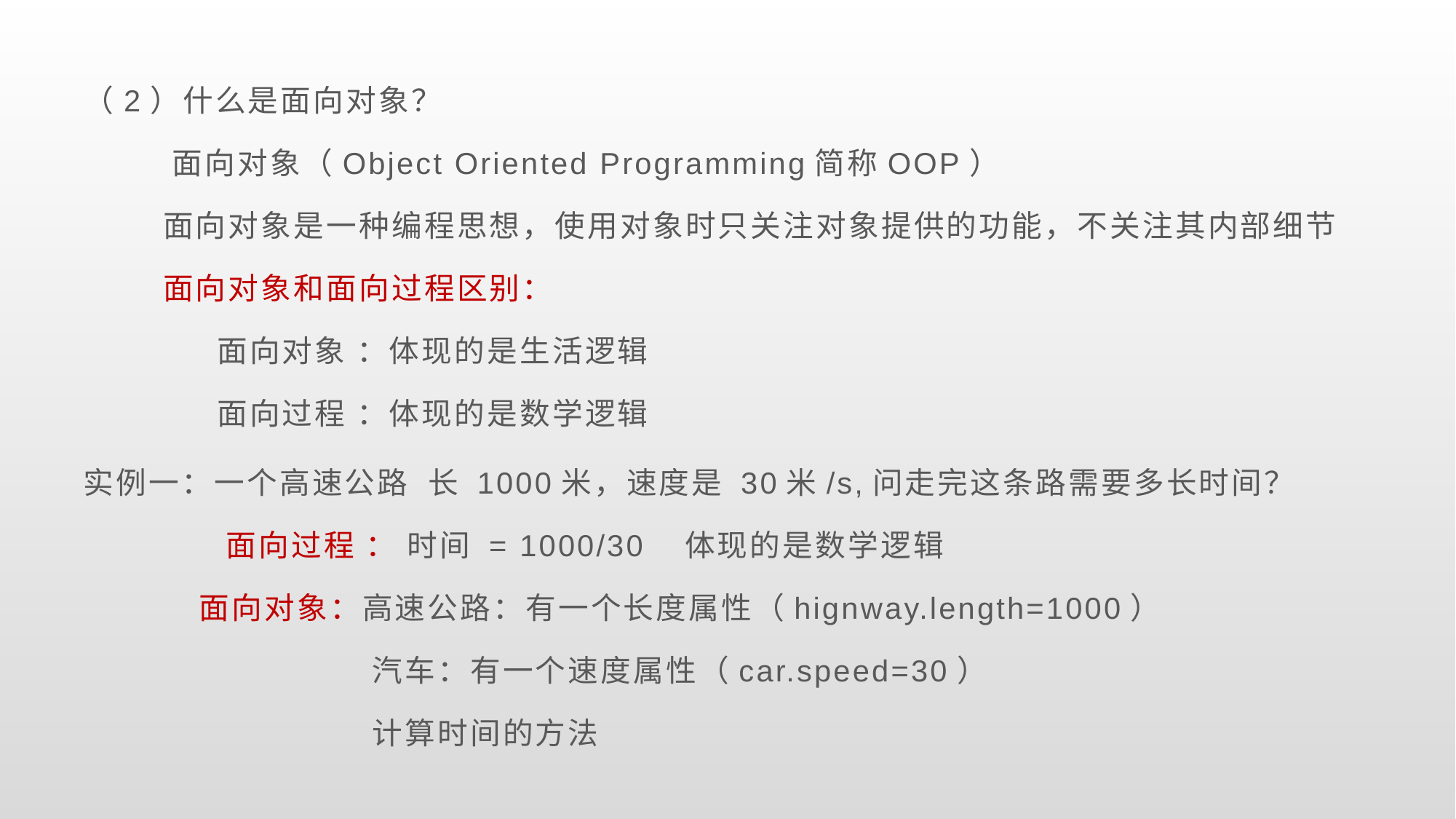

（2）什么是面向对象？
         面向对象（Object Oriented Programming简称OOP）
        面向对象是一种编程思想，使用对象时只关注对象提供的功能，不关注其内部细节
        面向对象和面向过程区别：
              面向对象 ：体现的是生活逻辑
              面向过程 ：体现的是数学逻辑
实例一：一个高速公路  长 1000米，速度是 30米/s,问走完这条路需要多长时间？
               面向过程 ： 时间 = 1000/30   体现的是数学逻辑
            面向对象：高速公路：有一个长度属性（hignway.length=1000）
		       汽车：有一个速度属性（car.speed=30）
		       计算时间的方法